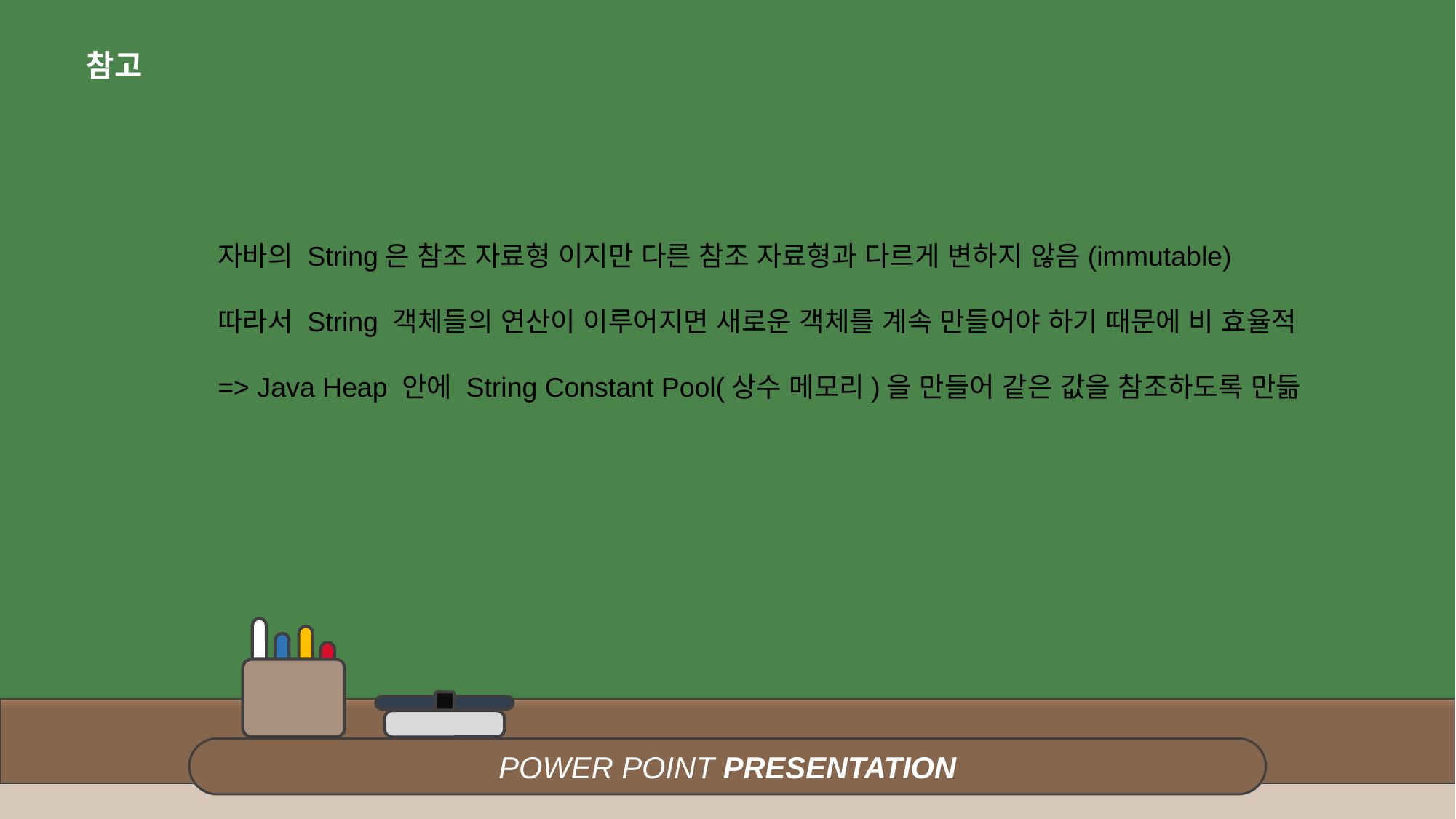

참고
자바의 String은 참조 자료형 이지만 다른 참조 자료형과 다르게 변하지 않음(immutable)

따라서 String 객체들의 연산이 이루어지면 새로운 객체를 계속 만들어야 하기 때문에 비 효율적

=> Java Heap 안에 String Constant Pool(상수 메모리)을 만들어 같은 값을 참조하도록 만듦

POWER POINT PRESENTATION